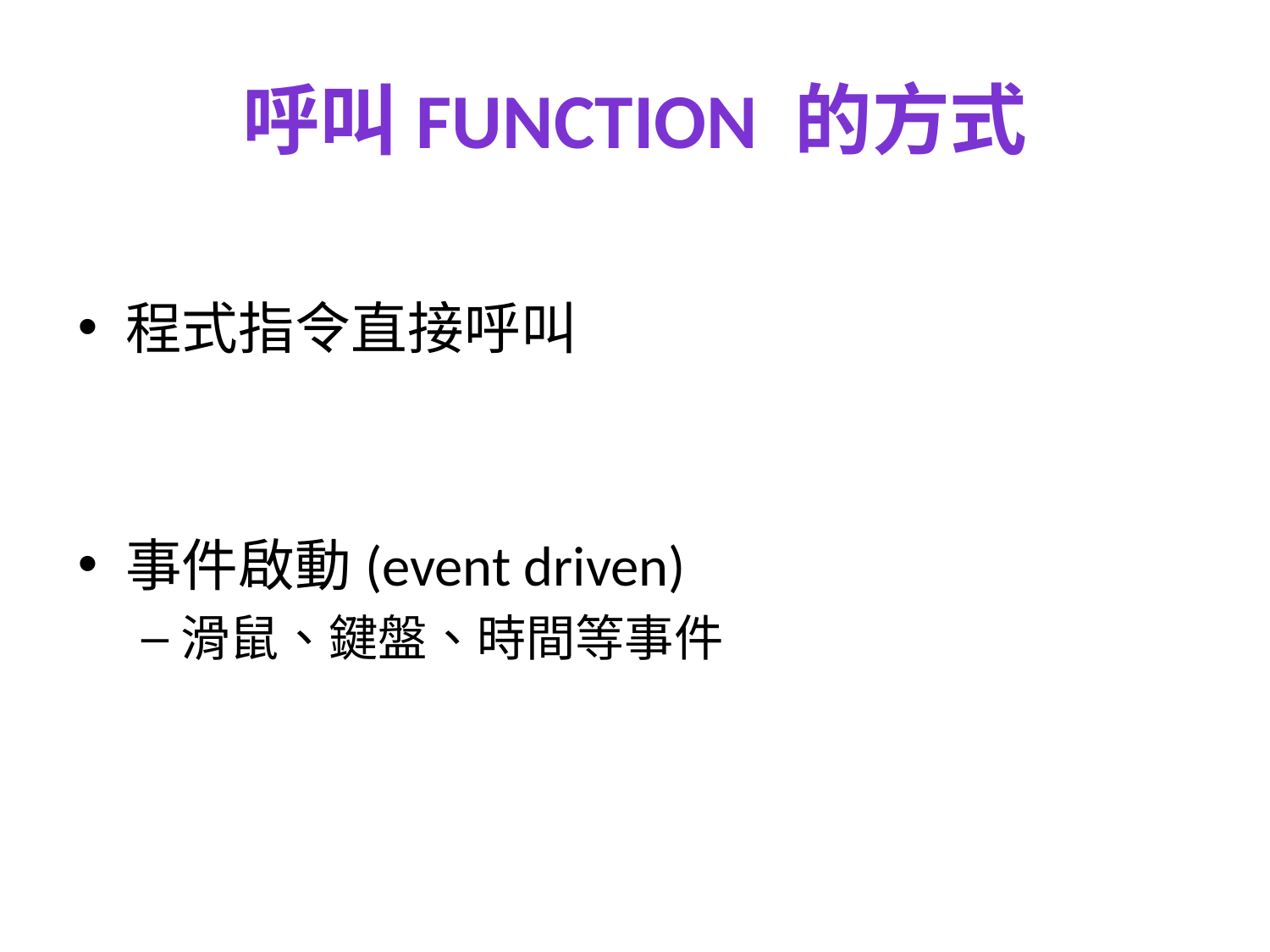

# 呼叫function 的方式
程式指令直接呼叫

事件啟動(event driven)
滑鼠、鍵盤、時間等事件